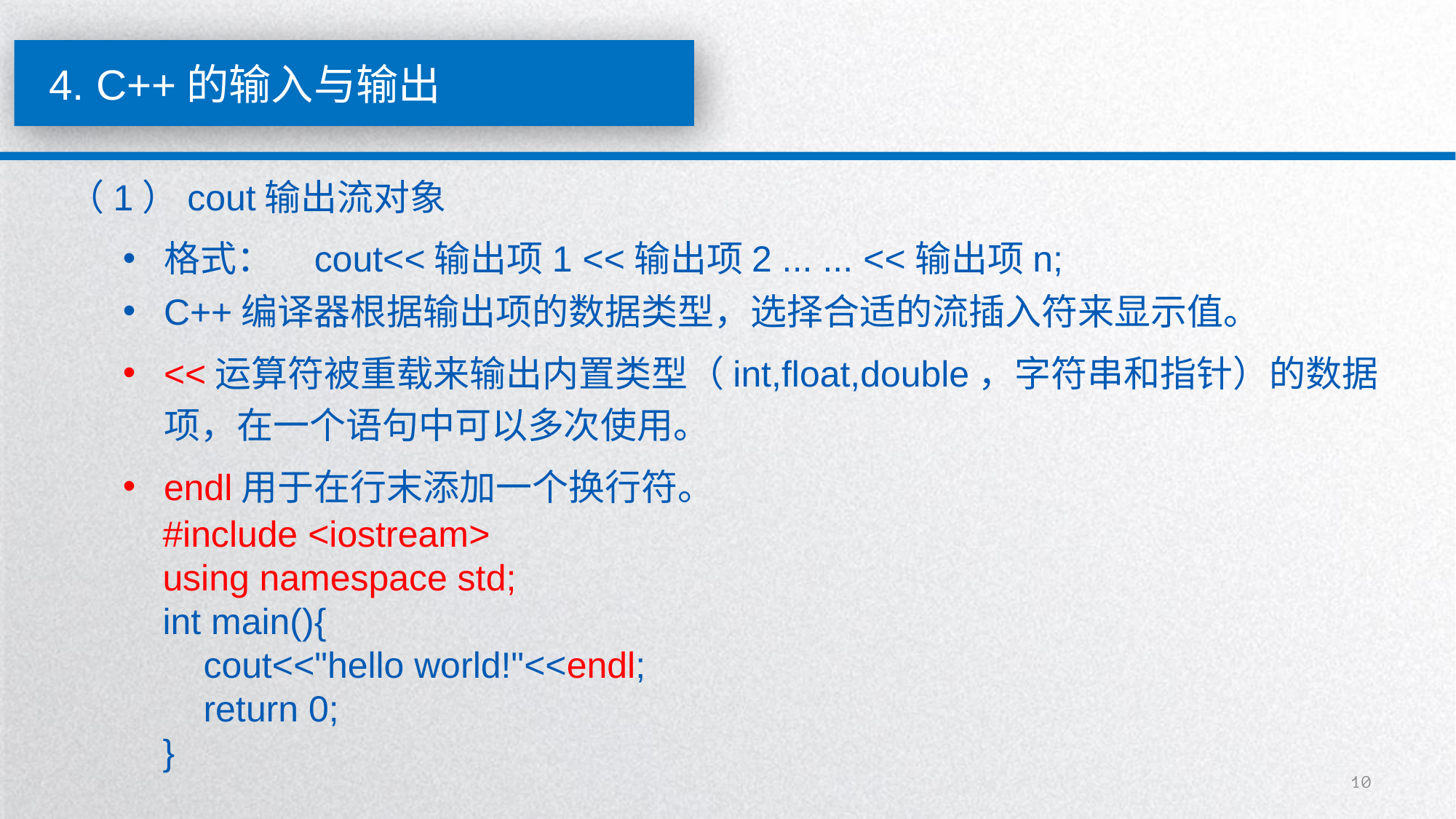

4. C++的输入与输出
（1）cout输出流对象
格式：    cout<<输出项1 <<输出项2 ... ... <<输出项n;
C++编译器根据输出项的数据类型，选择合适的流插入符来显示值。
<<运算符被重载来输出内置类型（int,float,double，字符串和指针）的数据项，在一个语句中可以多次使用。
endl用于在行末添加一个换行符。
#include <iostream>
using namespace std;
int main(){
    cout<<"hello world!"<<endl;
    return 0;
}
10